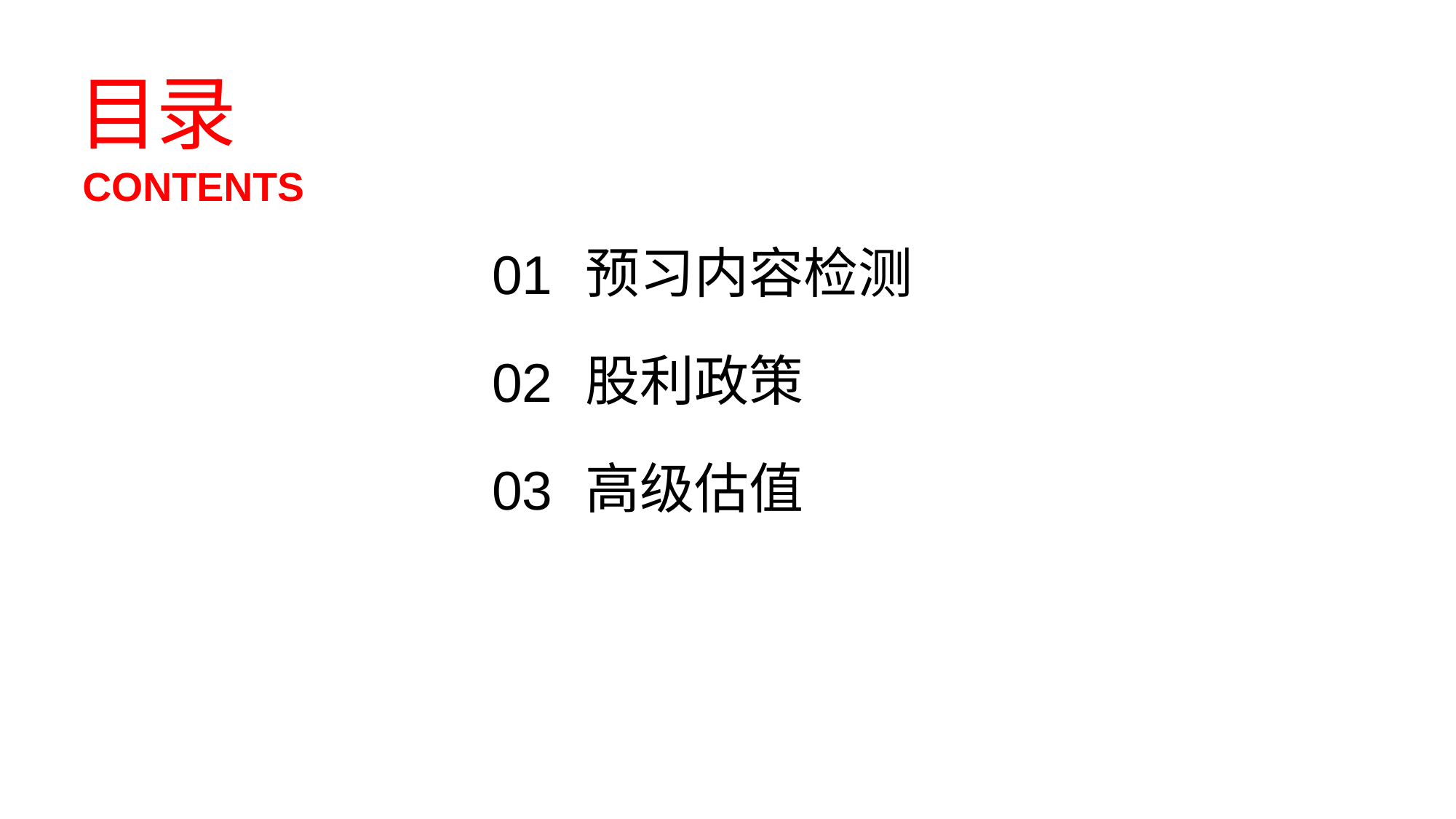

目录
CONTENTS
预习内容检测
01
股利政策
02
高级估值
03